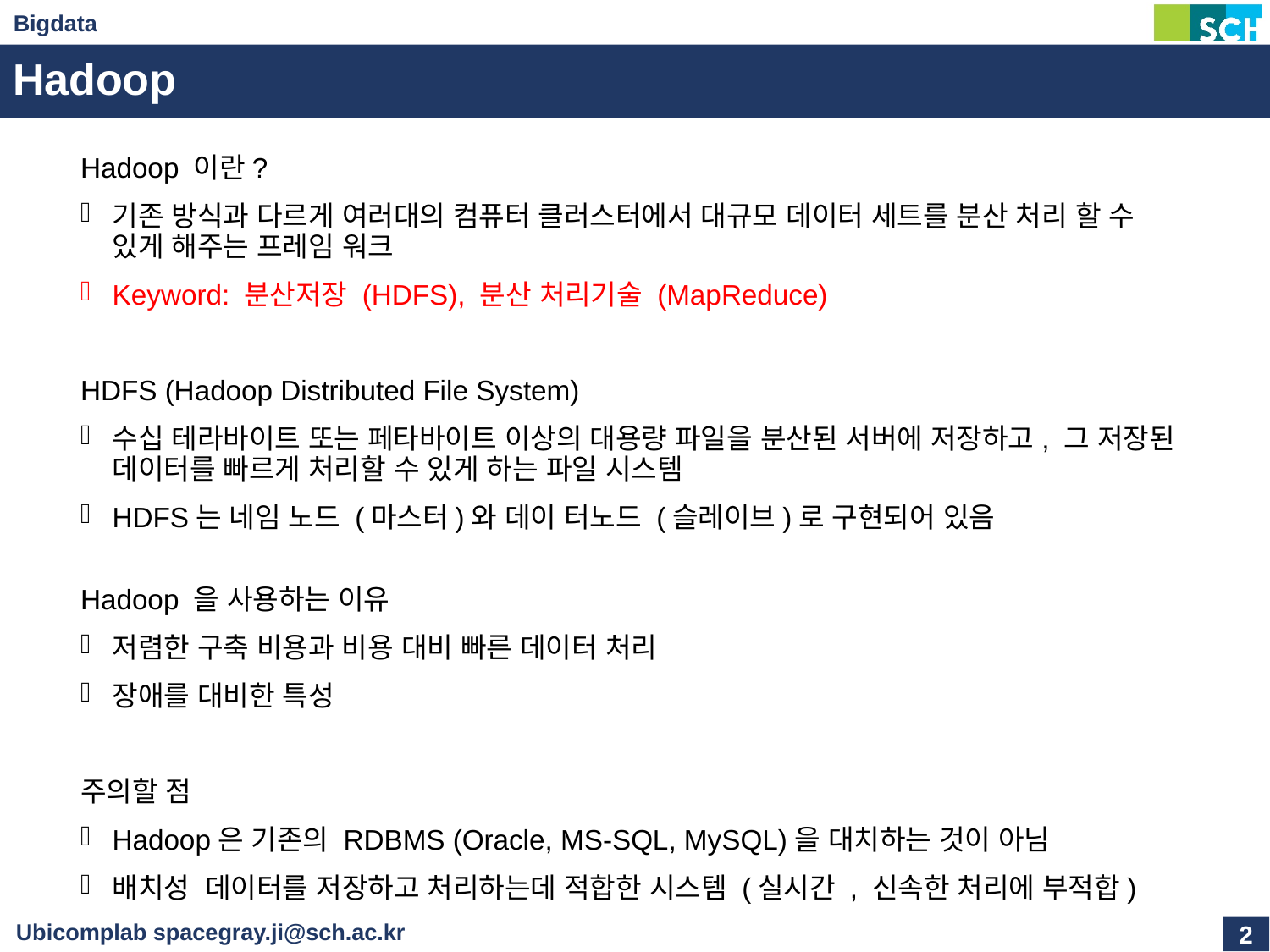

# Hadoop
Hadoop 이란?
기존 방식과 다르게 여러대의 컴퓨터 클러스터에서 대규모 데이터 세트를 분산 처리 할 수 있게 해주는 프레임 워크
Keyword: 분산저장 (HDFS), 분산 처리기술 (MapReduce)

HDFS (Hadoop Distributed File System)
수십 테라바이트 또는 페타바이트 이상의 대용량 파일을 분산된 서버에 저장하고, 그 저장된 데이터를 빠르게 처리할 수 있게 하는 파일 시스템
HDFS는 네임 노드 (마스터)와 데이 터노드 (슬레이브)로 구현되어 있음

Hadoop 을 사용하는 이유
저렴한 구축 비용과 비용 대비 빠른 데이터 처리
장애를 대비한 특성

주의할 점
Hadoop은 기존의 RDBMS (Oracle, MS-SQL, MySQL)을 대치하는 것이 아님
배치성  데이터를 저장하고 처리하는데 적합한 시스템 (실시간 , 신속한 처리에 부적합)

2